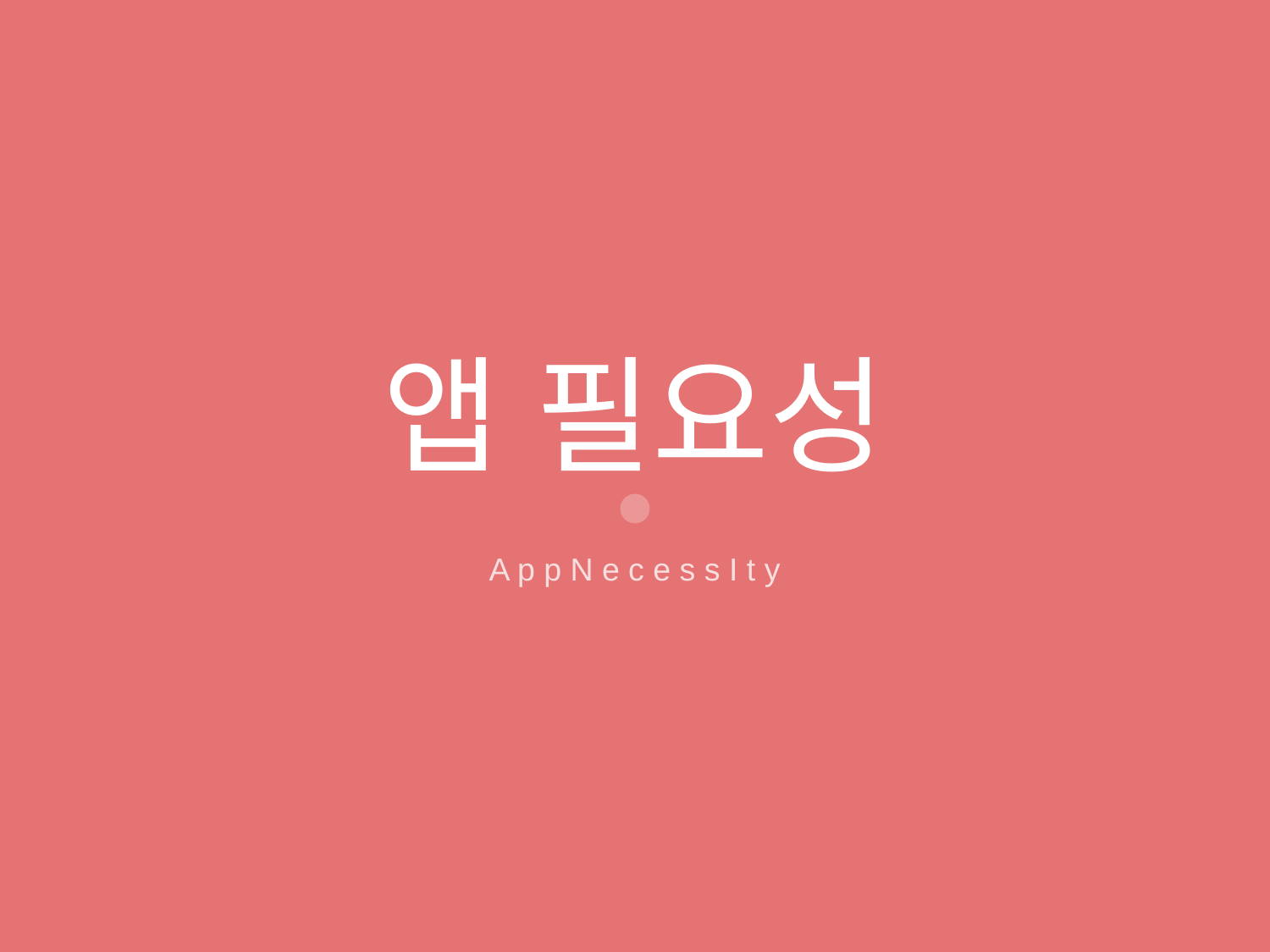

앱 필요성

A p p N e c e s s I t y